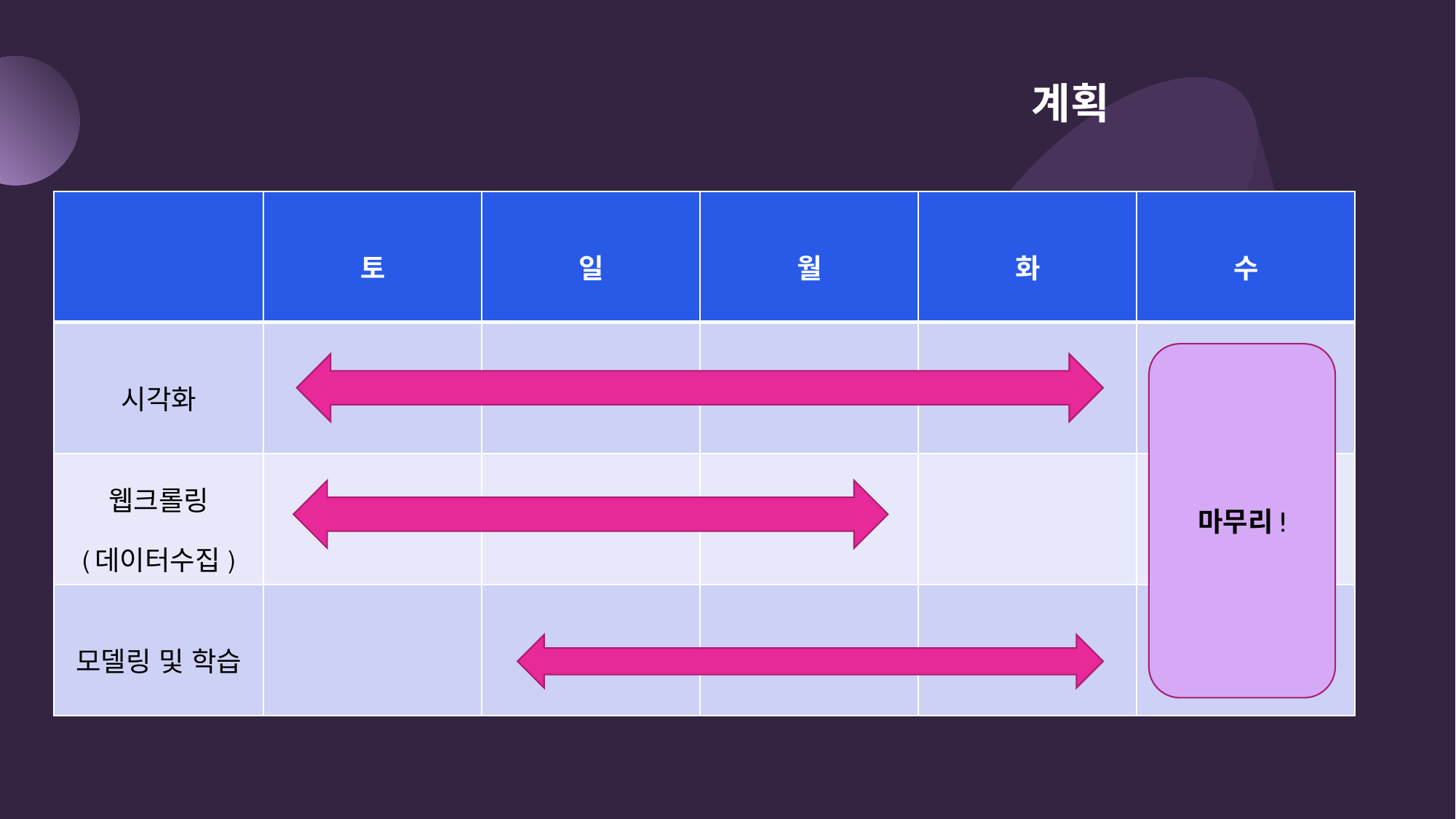

계획

|  | 토 | 일 | 월 | 화 | 수 |
| --- | --- | --- | --- | --- | --- |
| 시각화 |  |  |  |  |  |
| 웹크롤링 (데이터수집) |  |  |  |  |  |
| 모델링 및 학습 |  |  |  |  |  |
마무리!